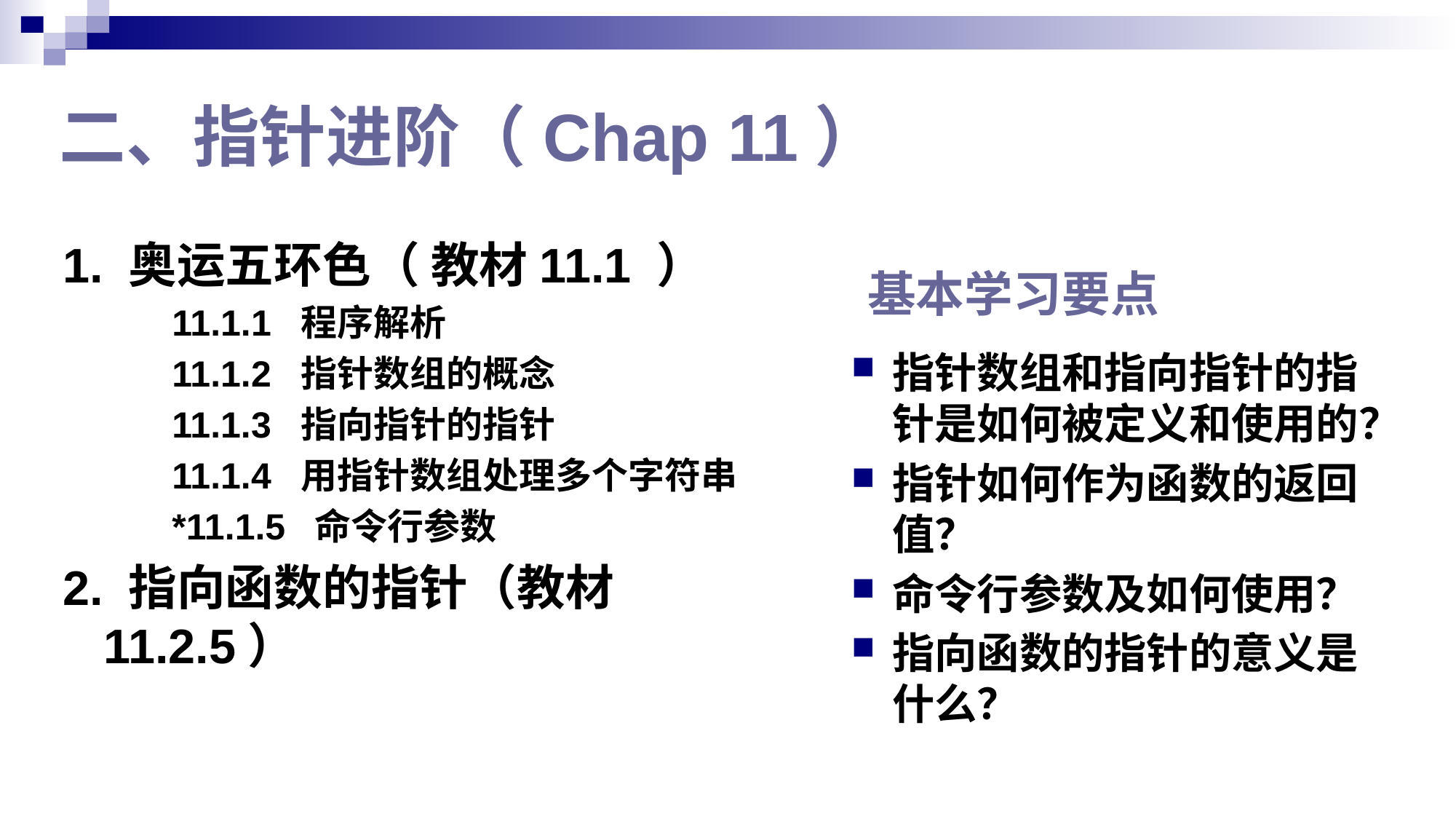

# 二、指针进阶（Chap 11）
1. 奥运五环色（ 教材11.1 ）
11.1.1  程序解析
11.1.2  指针数组的概念
11.1.3  指向指针的指针
11.1.4  用指针数组处理多个字符串
*11.1.5  命令行参数
2. 指向函数的指针（教材11.2.5）
基本学习要点
指针数组和指向指针的指针是如何被定义和使用的？
指针如何作为函数的返回值？
命令行参数及如何使用？
指向函数的指针的意义是什么？